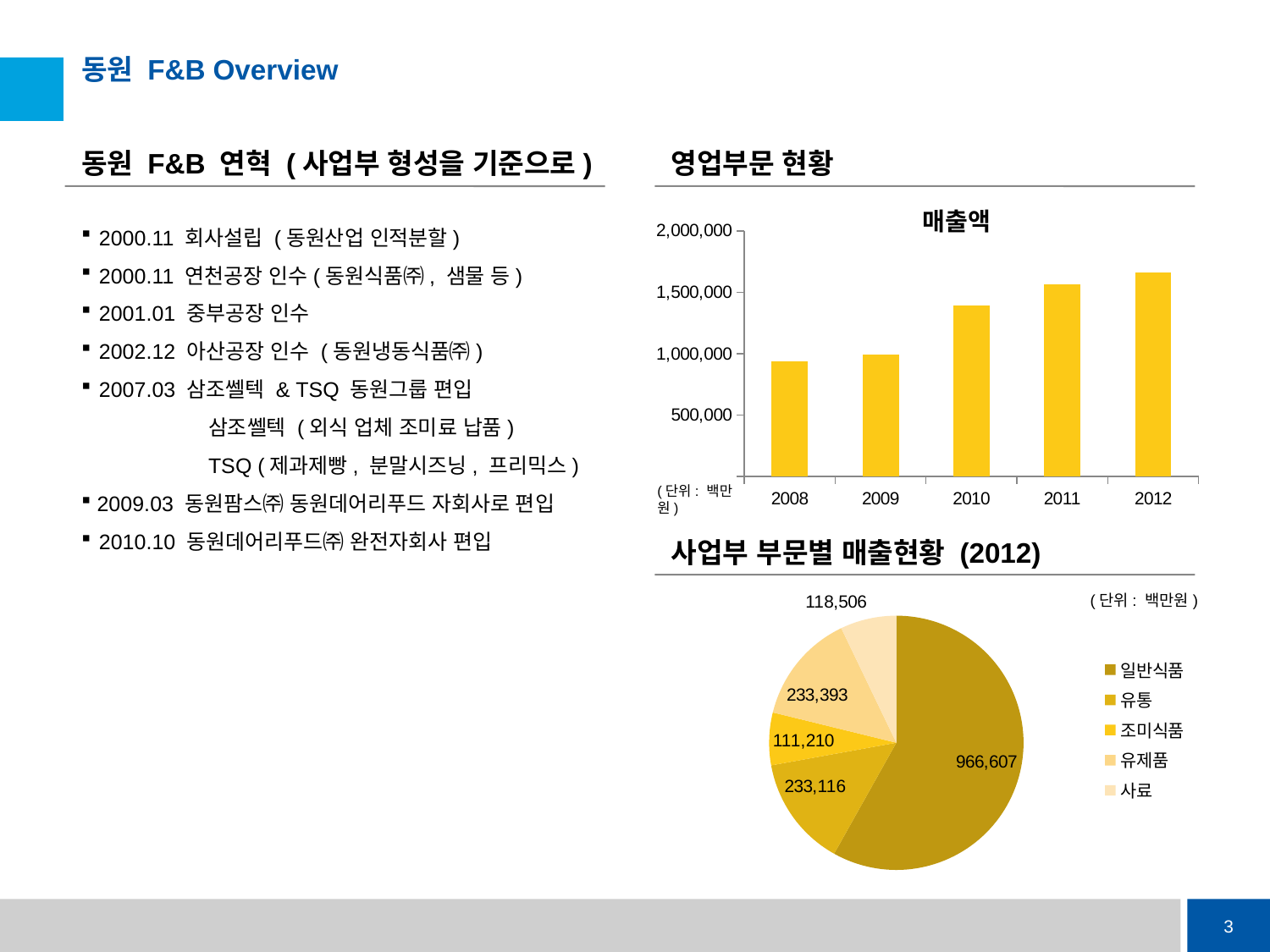

# 동원 F&B Overview
동원 F&B 연혁 (사업부 형성을 기준으로)
영업부문 현황

매출액

### Chart

| Category | 매출액 |
|---|---|
| 2008 | 939332.0 |
| 2009 | 992770.0 |
| 2010 | 1394015.0 |
| 2011 | 1563244.0 |
| 2012 | 1662832.0 |
2000.11 회사설립 (동원산업 인적분할)
2000.11 연천공장 인수(동원식품㈜, 샘물 등)
2001.01 중부공장 인수
2002.12 아산공장 인수 (동원냉동식품㈜)
2007.03 삼조쎌텍 & TSQ 동원그룹 편입
	삼조쎌텍 (외식 업체 조미료 납품)
	TSQ (제과제빵, 분말시즈닝, 프리믹스)
 2009.03 동원팜스㈜ 동원데어리푸드 자회사로 편입
2010.10 동원데어리푸드㈜ 완전자회사 편입
(단위: 백만 원)
사업부 부문별 매출현황 (2012)

### Chart

| Category |  |
|---|---|
| 일반식품 | 966607.0 |
| 유통 | 233116.0 |
| 조미식품 | 111210.0 |
| 유제품 | 233393.0 |
| 사료 | 118506.0 |
(단위: 백만원)